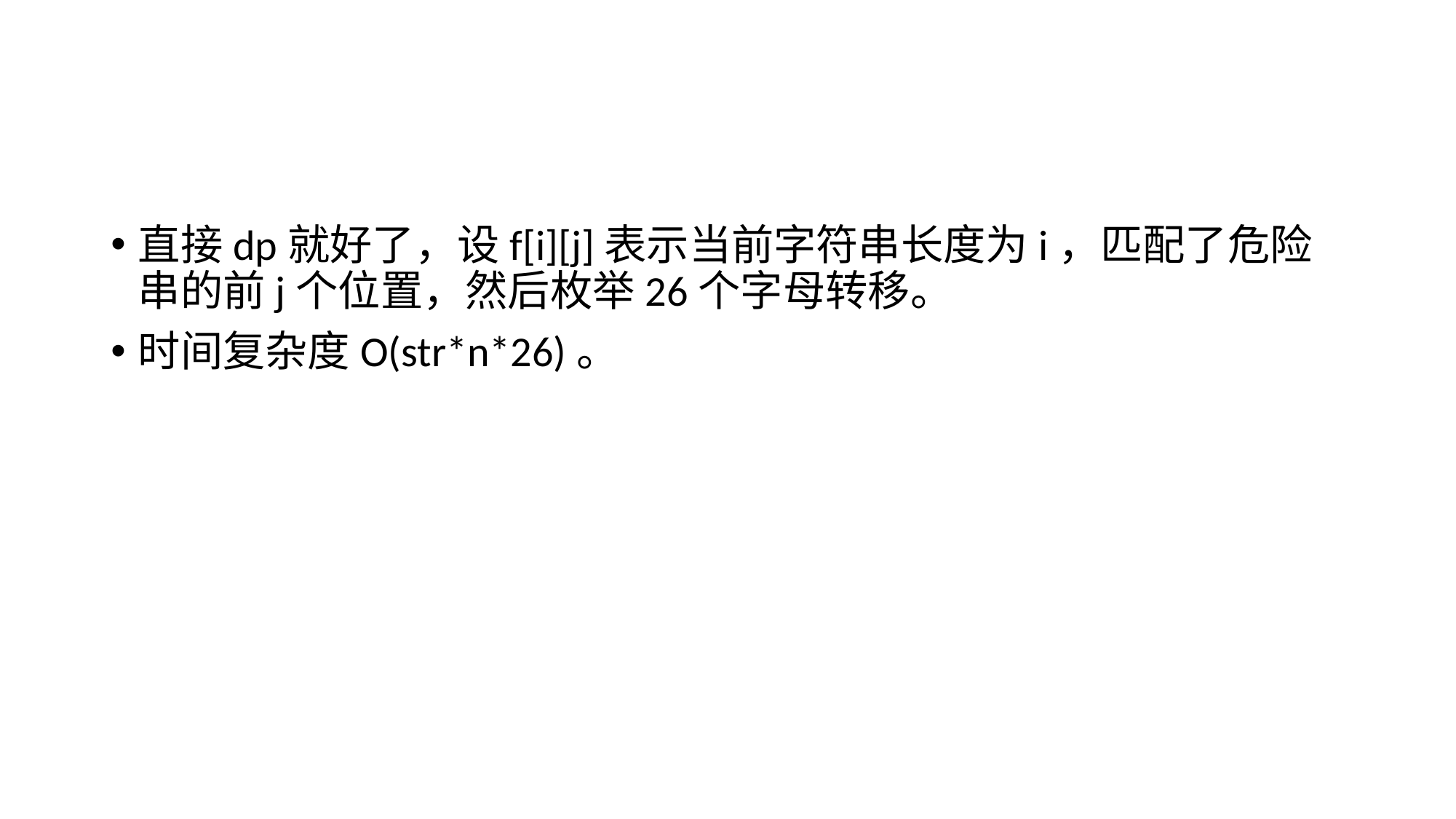

#
直接dp就好了，设f[i][j]表示当前字符串长度为i，匹配了危险串的前j个位置，然后枚举26个字母转移。
时间复杂度O(str*n*26)。